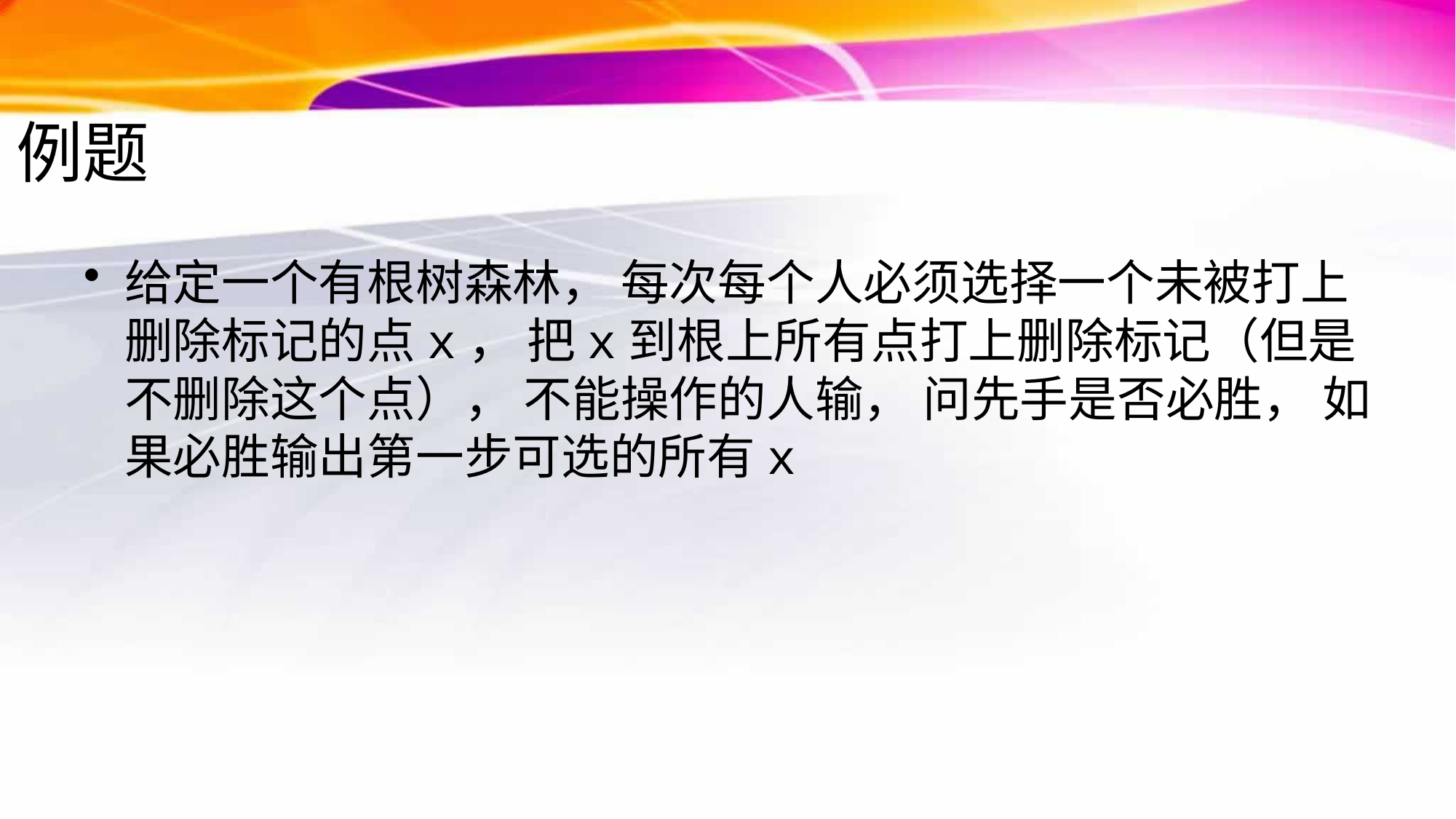

# 例题
给定一个有根树森林， 每次每个人必须选择一个未被打上删除标记的点x， 把x到根上所有点打上删除标记（但是不删除这个点）， 不能操作的人输， 问先手是否必胜， 如果必胜输出第一步可选的所有x